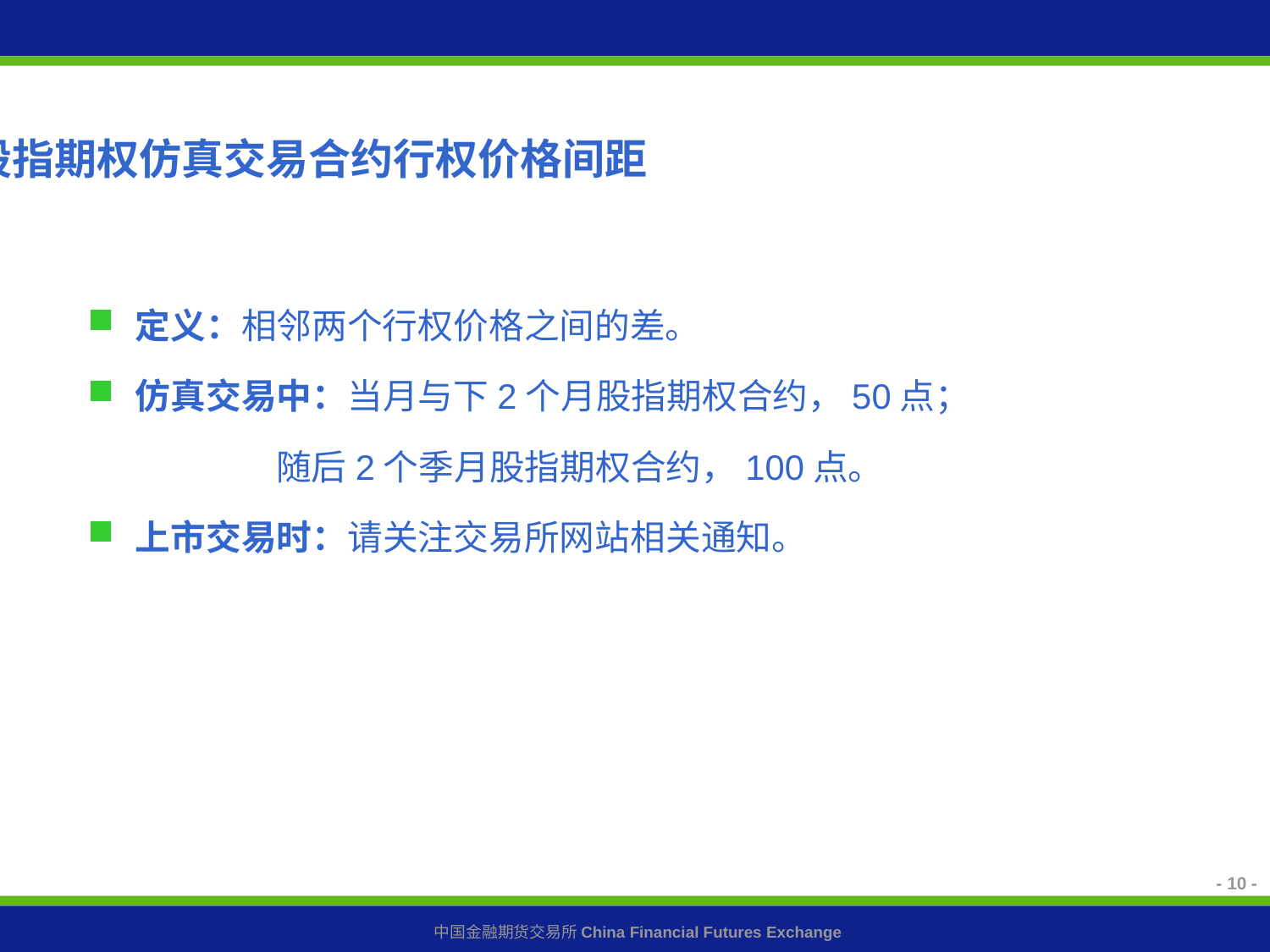

股指期权仿真交易合约行权价格间距
定义：相邻两个行权价格之间的差。
仿真交易中：当月与下2个月股指期权合约，50点；
                       随后2个季月股指期权合约，100点。
上市交易时：请关注交易所网站相关通知。
- 10 -